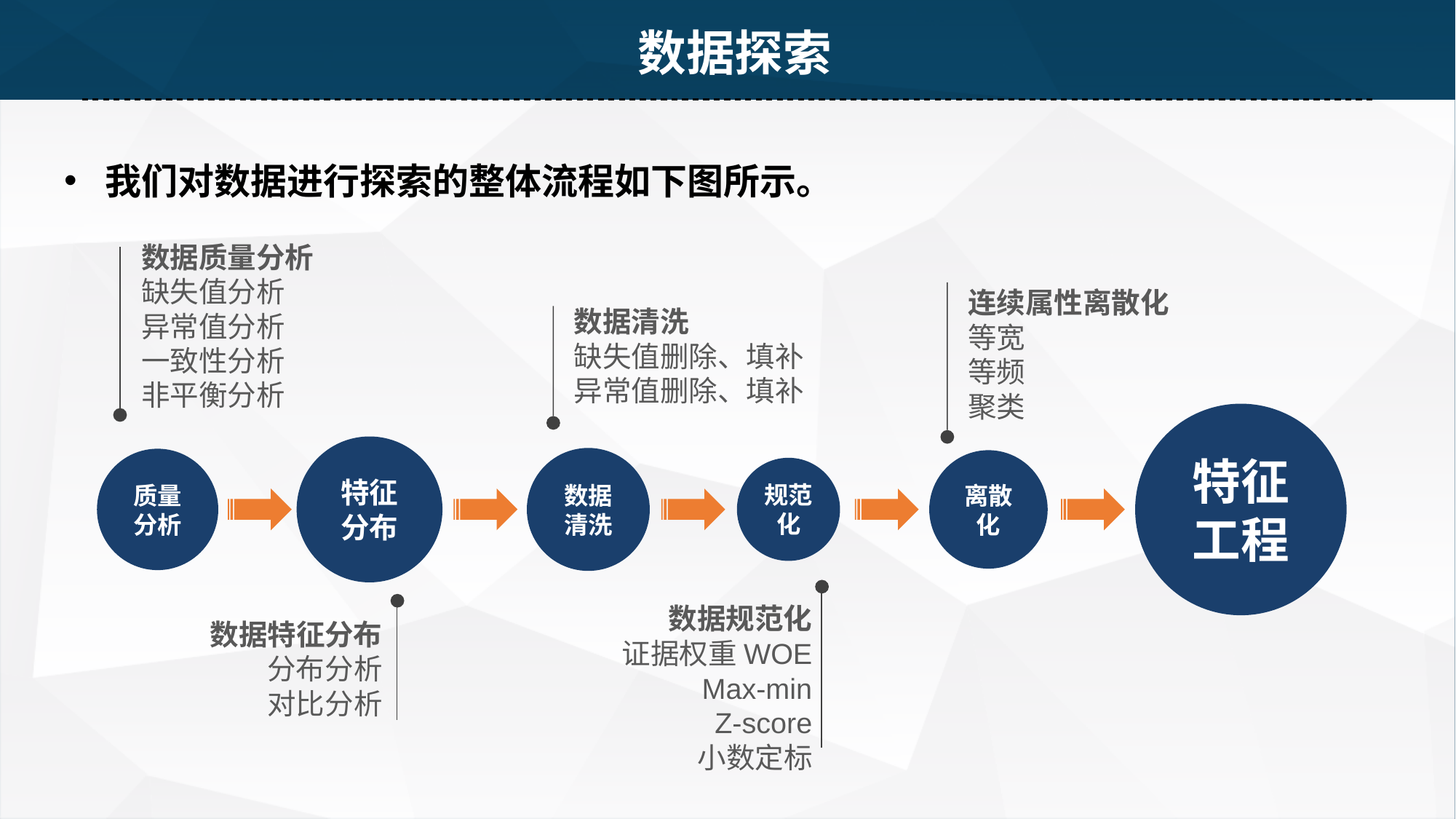

数据探索
我们对数据进行探索的整体流程如下图所示。
数据质量分析
缺失值分析
异常值分析
一致性分析
非平衡分析

连续属性离散化
等宽
等频
聚类

数据清洗
缺失值删除、填补
异常值删除、填补

特征工程
特征分布
数据清洗
质量分析
离散化
规范化

数据规范化
证据权重WOE
Max-min
Z-score
小数定标

数据特征分布
分布分析
对比分析